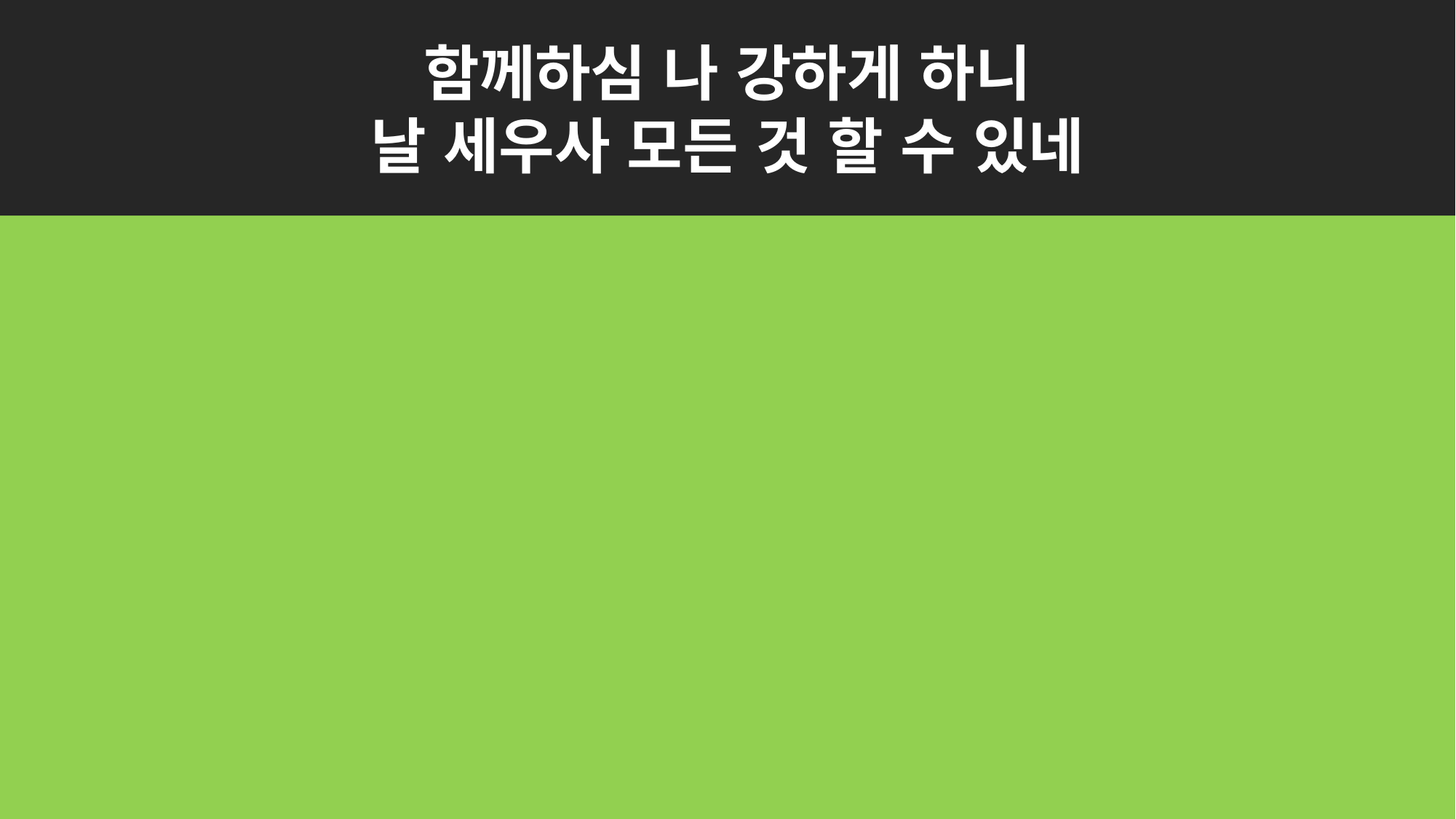

함께하심 나 강하게 하니
날 세우사 모든 것 할 수 있네